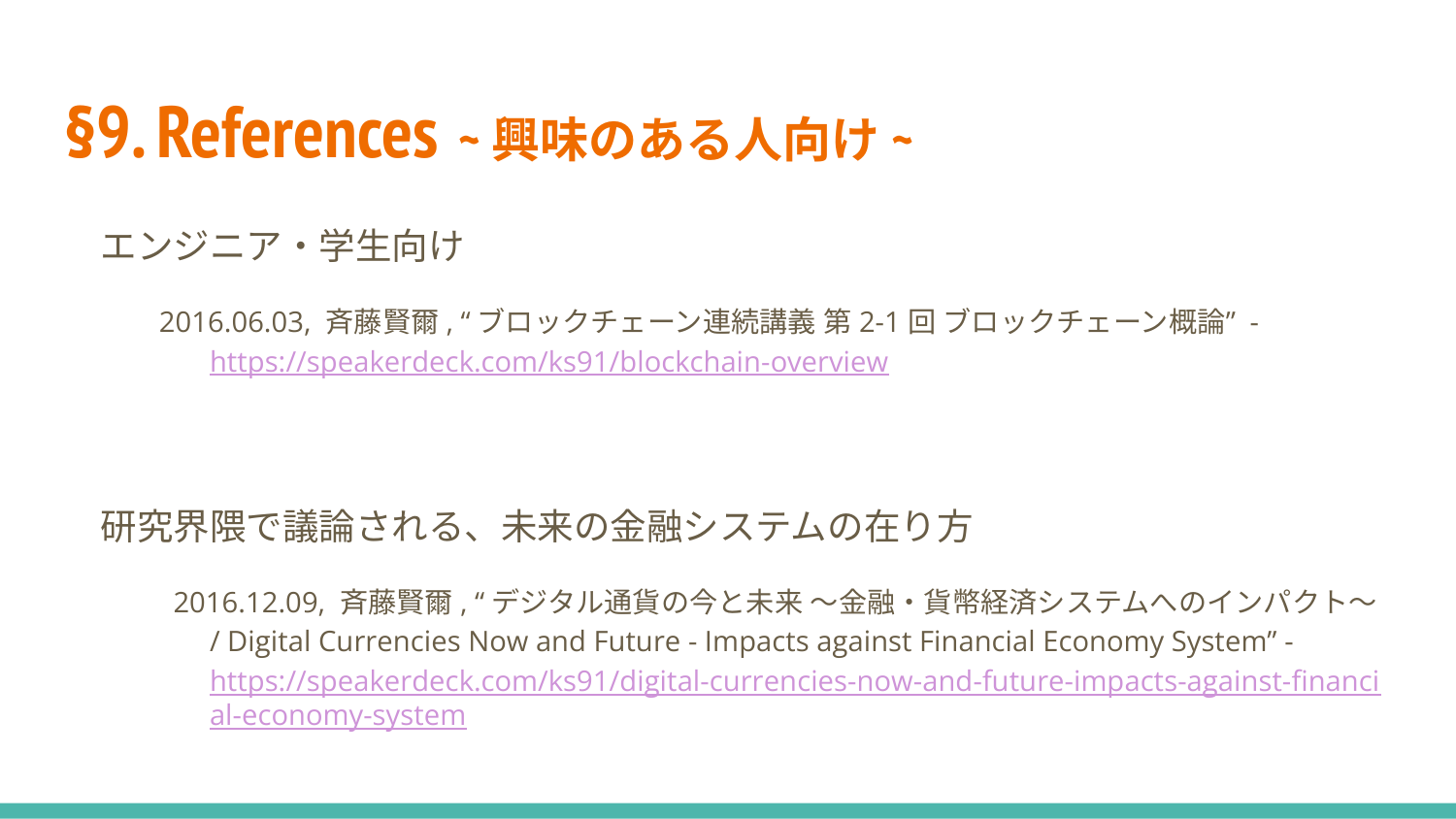

# §9. References  ~興味のある人向け~

エンジニア・学生向け
2016.06.03, 斉藤賢爾, “ブロックチェーン連続講義 第2-1回 ブロックチェーン概論” - https://speakerdeck.com/ks91/blockchain-overview

研究界隈で議論される、未来の金融システムの在り方
2016.12.09, 斉藤賢爾, “デジタル通貨の今と未来 〜金融・貨幣経済システムへのインパクト〜 / Digital Currencies Now and Future - Impacts against Financial Economy System” - https://speakerdeck.com/ks91/digital-currencies-now-and-future-impacts-against-financial-economy-system